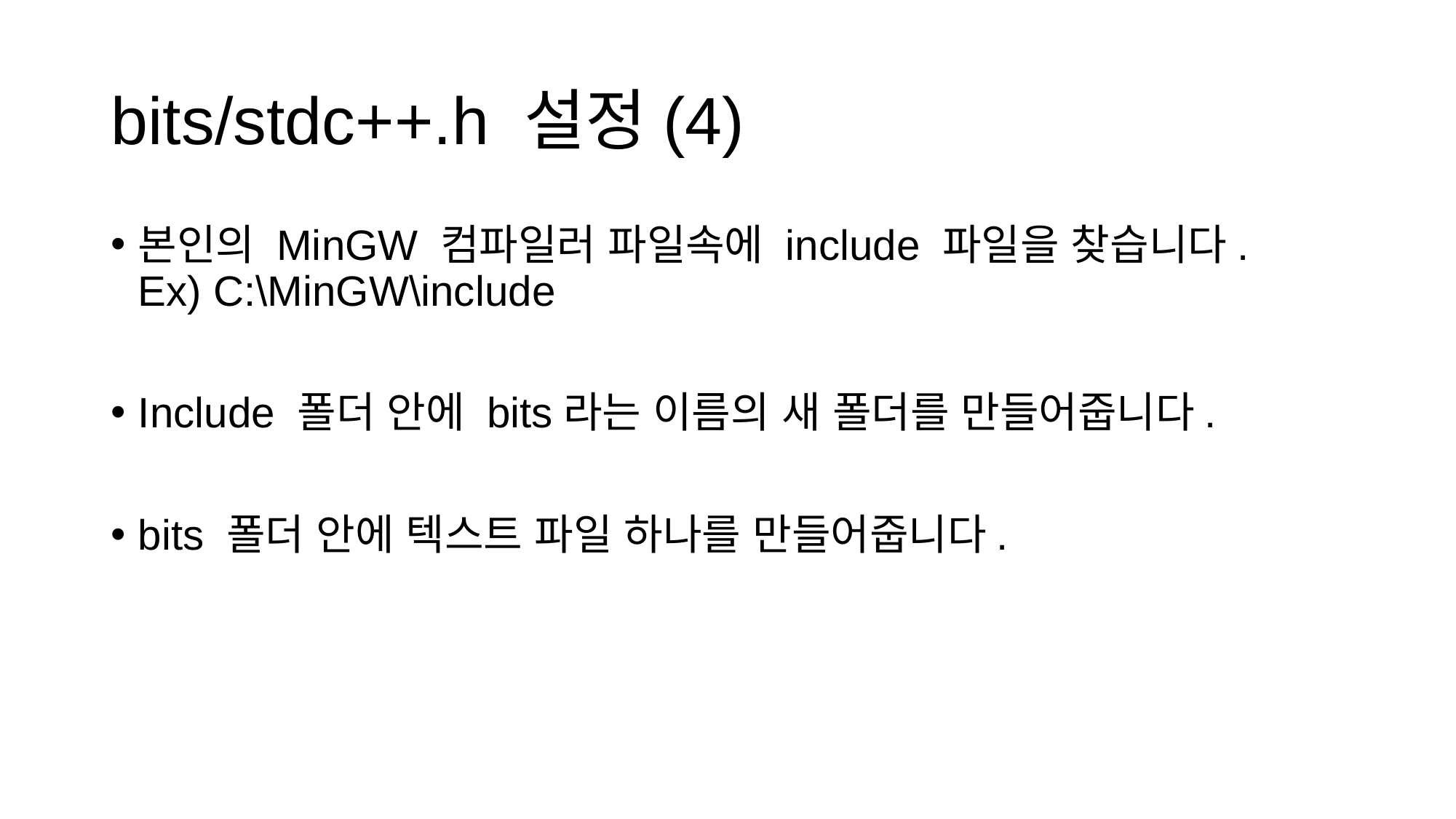

# bits/stdc++.h 설정(4)
본인의 MinGW 컴파일러 파일속에 include 파일을 찾습니다.
Ex) C:\MinGW\include

Include 폴더 안에 bits라는 이름의 새 폴더를 만들어줍니다.

bits 폴더 안에 텍스트 파일 하나를 만들어줍니다.